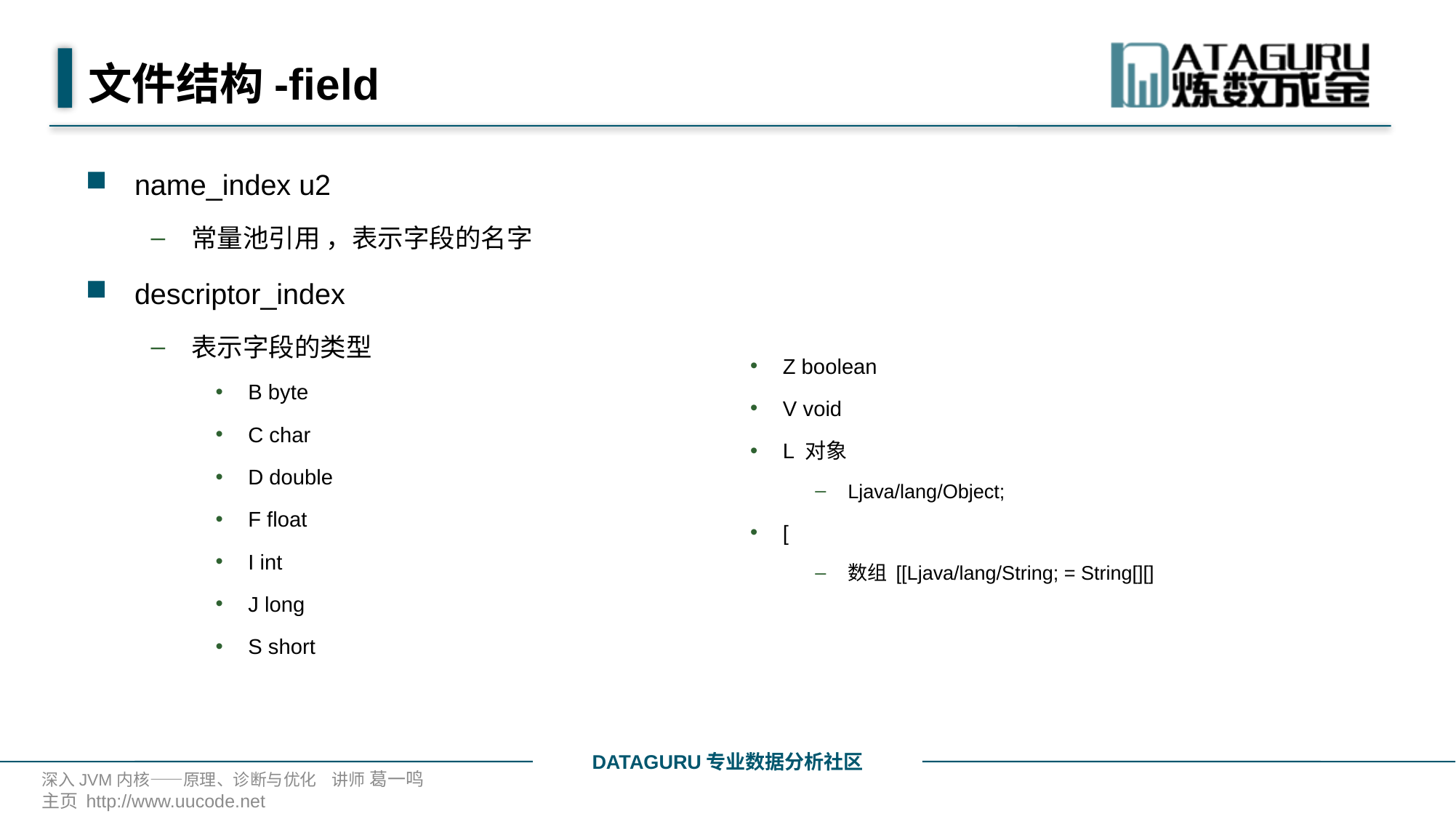

# 文件结构-field

Z boolean
V void
L 对象
Ljava/lang/Object;
[
数组 [[Ljava/lang/String; = String[][]

name_index u2
常量池引用 ，表示字段的名字
descriptor_index
表示字段的类型
B byte
C char
D double
F float
I int
J long
S short